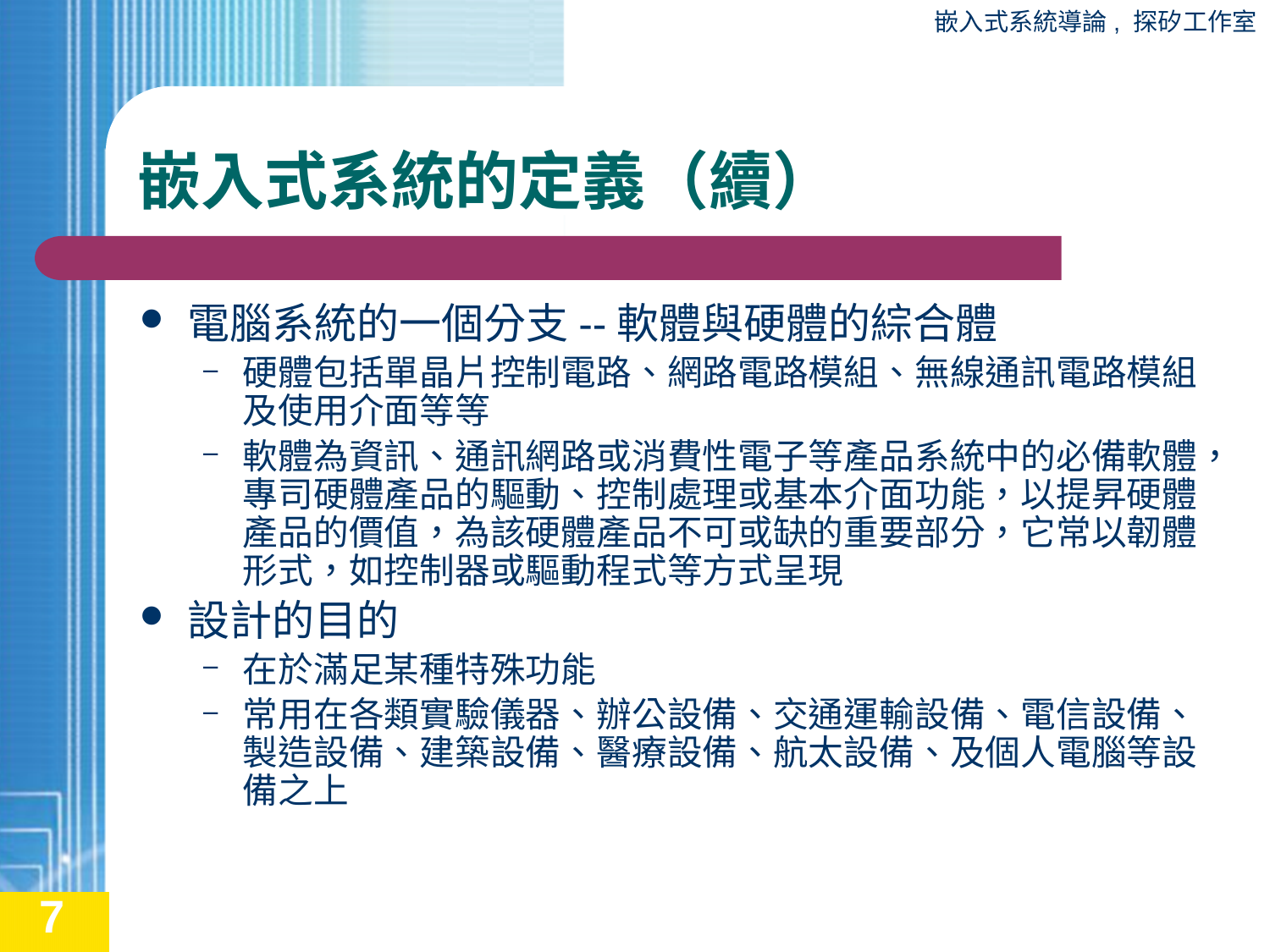

電腦系統的一個分支--軟體與硬體的綜合體
硬體包括單晶片控制電路、網路電路模組、無線通訊電路模組及使用介面等等
軟體為資訊、通訊網路或消費性電子等產品系統中的必備軟體，專司硬體產品的驅動、控制處理或基本介面功能，以提昇硬體產品的價值，為該硬體產品不可或缺的重要部分，它常以韌體形式，如控制器或驅動程式等方式呈現
設計的目的
在於滿足某種特殊功能
常用在各類實驗儀器、辦公設備、交通運輸設備、電信設備、製造設備、建築設備、醫療設備、航太設備、及個人電腦等設備之上
嵌入式系統導論, 探矽工作室
# 嵌入式系統的定義（續）
7